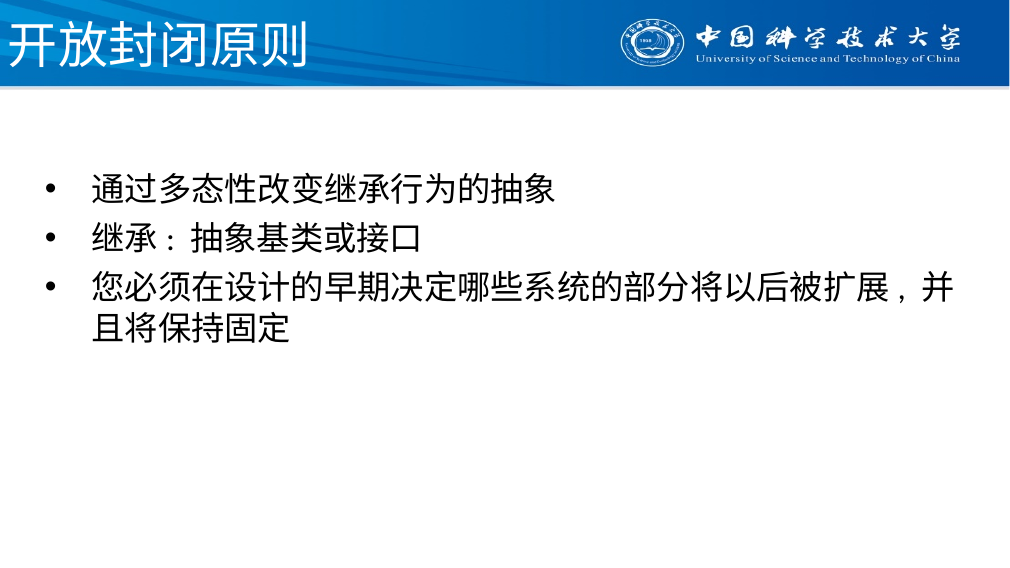

# 开放封闭原则
通过多态性改变继承行为的抽象
继承: 抽象基类或接口
您必须在设计的早期决定哪些系统的部分将以后被扩展, 并且将保持固定